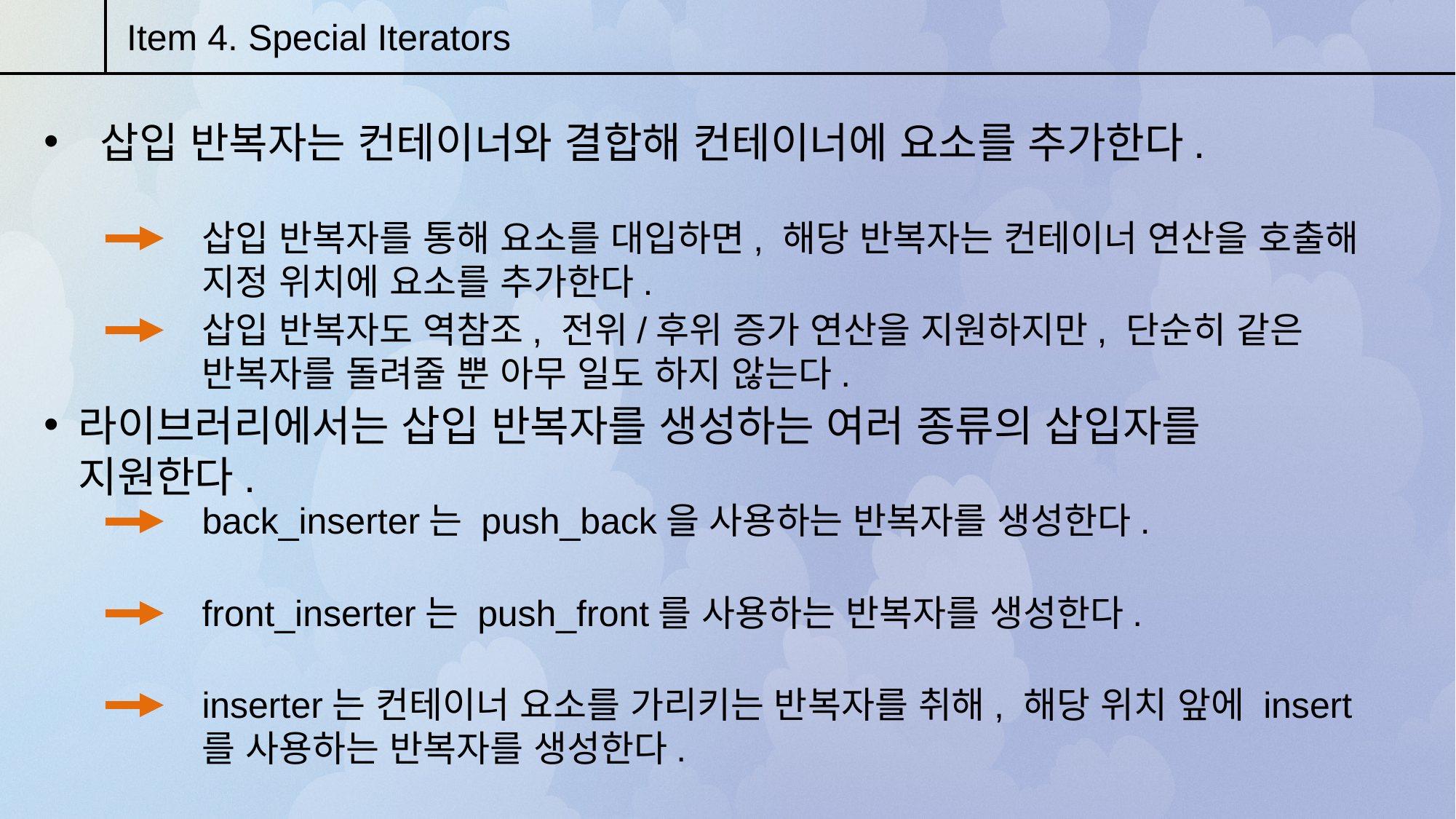

Item 4. Special Iterators
 삽입 반복자는 컨테이너와 결합해 컨테이너에 요소를 추가한다.
삽입 반복자를 통해 요소를 대입하면, 해당 반복자는 컨테이너 연산을 호출해 지정 위치에 요소를 추가한다.
삽입 반복자도 역참조, 전위/후위 증가 연산을 지원하지만, 단순히 같은 반복자를 돌려줄 뿐 아무 일도 하지 않는다.
라이브러리에서는 삽입 반복자를 생성하는 여러 종류의 삽입자를 지원한다.
back_inserter는 push_back을 사용하는 반복자를 생성한다.
front_inserter는 push_front를 사용하는 반복자를 생성한다.
inserter는 컨테이너 요소를 가리키는 반복자를 취해, 해당 위치 앞에 insert를 사용하는 반복자를 생성한다.